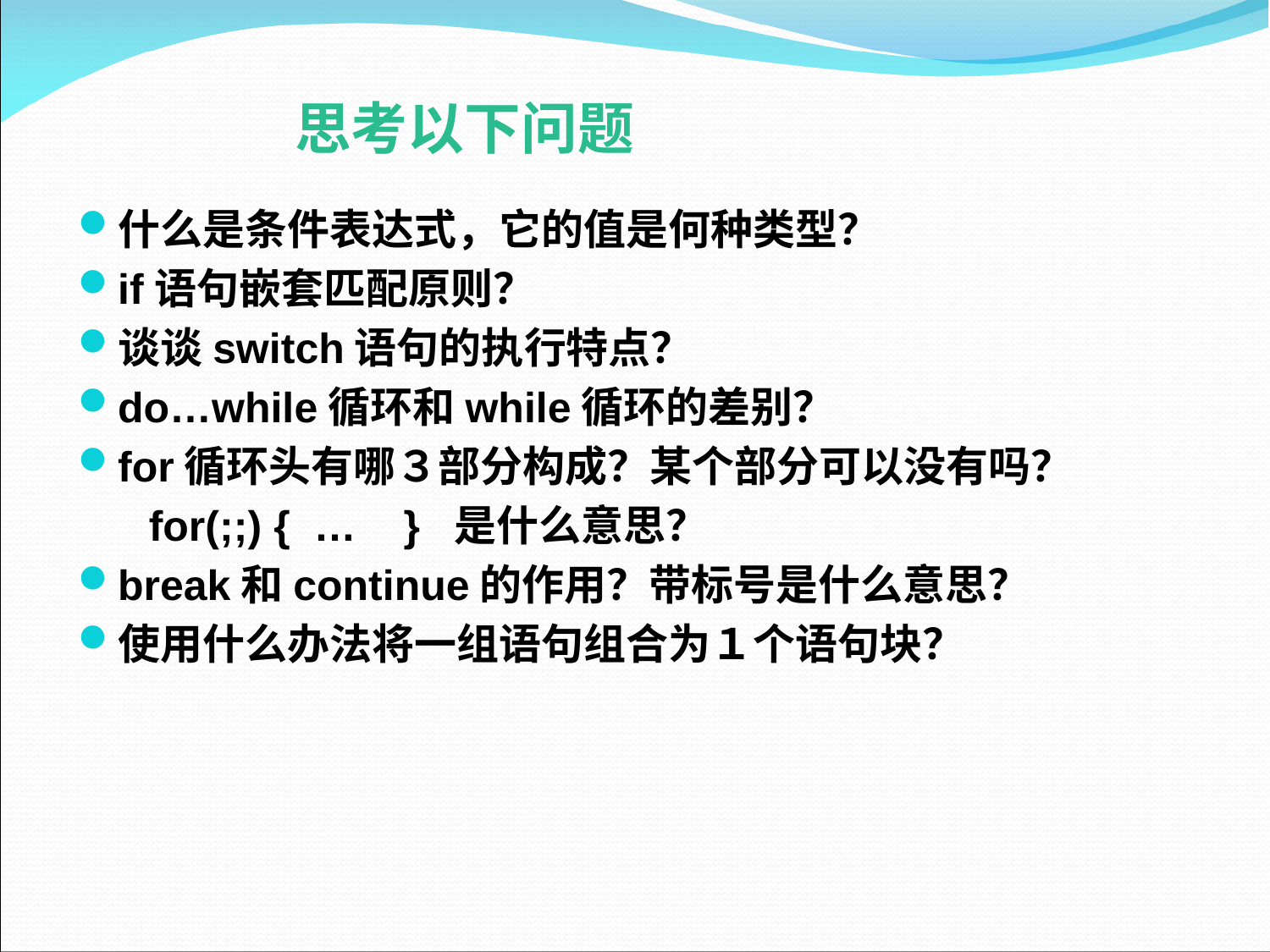

# 思考以下问题
什么是条件表达式，它的值是何种类型？
if语句嵌套匹配原则？
谈谈switch语句的执行特点？
do…while循环和while循环的差别？
for循环头有哪３部分构成？某个部分可以没有吗？
      for(;;) {  …    }  是什么意思？
break和continue的作用？带标号是什么意思？
使用什么办法将一组语句组合为１个语句块？